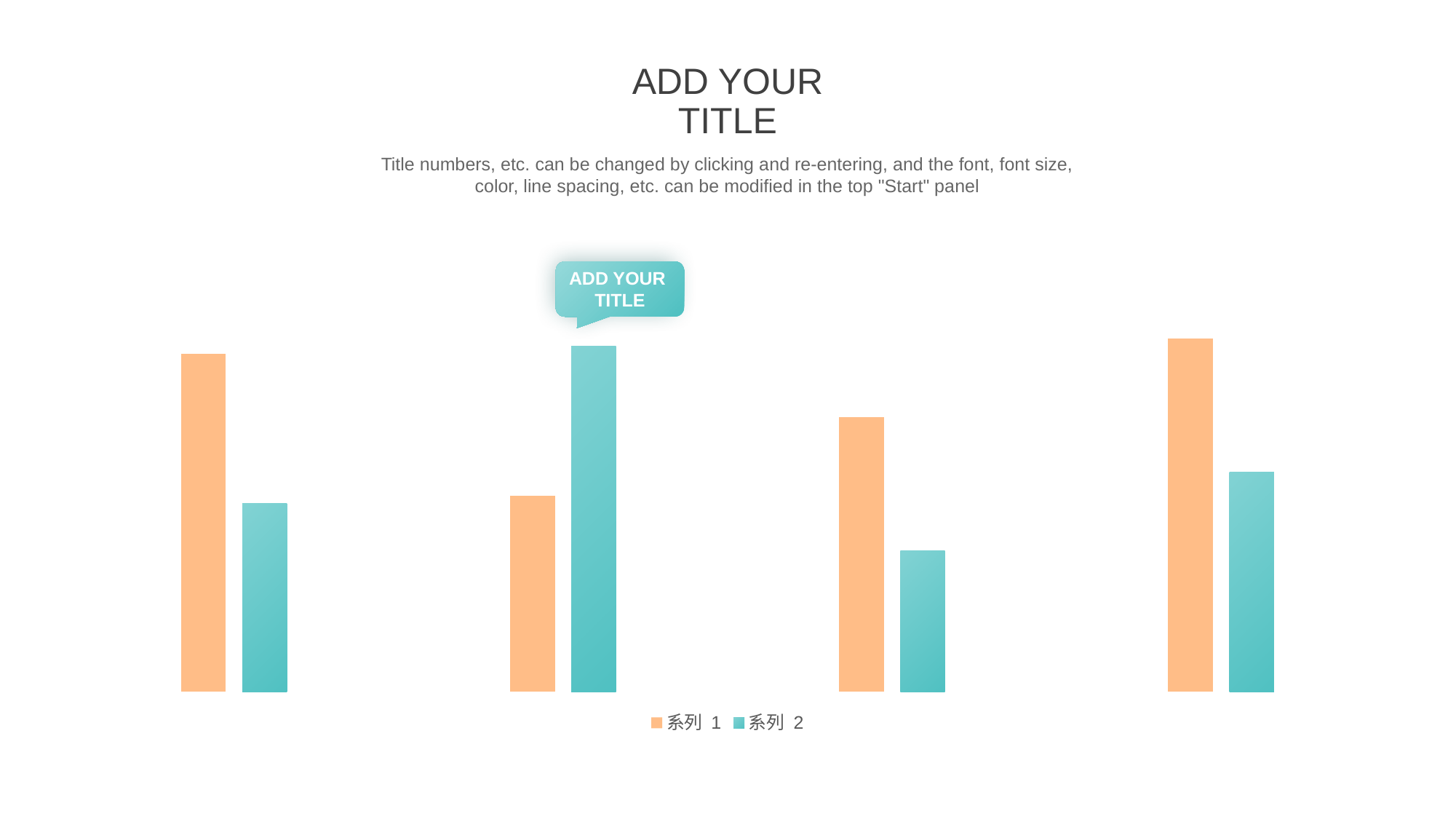

ADD YOUR TITLE
Title numbers, etc. can be changed by clicking and re-entering, and the font, font size, color, line spacing, etc. can be modified in the top "Start" panel
ADD YOUR
TITLE

### Chart

| Category | 系列 1 | 系列 2 |
|---|---|---|
| 类别 1 | 4.3 | 2.4 |
| 类别 2 | 2.5 | 4.4 |
| 类别 3 | 3.5 | 1.8 |
| 类别 4 | 4.5 | 2.8 |